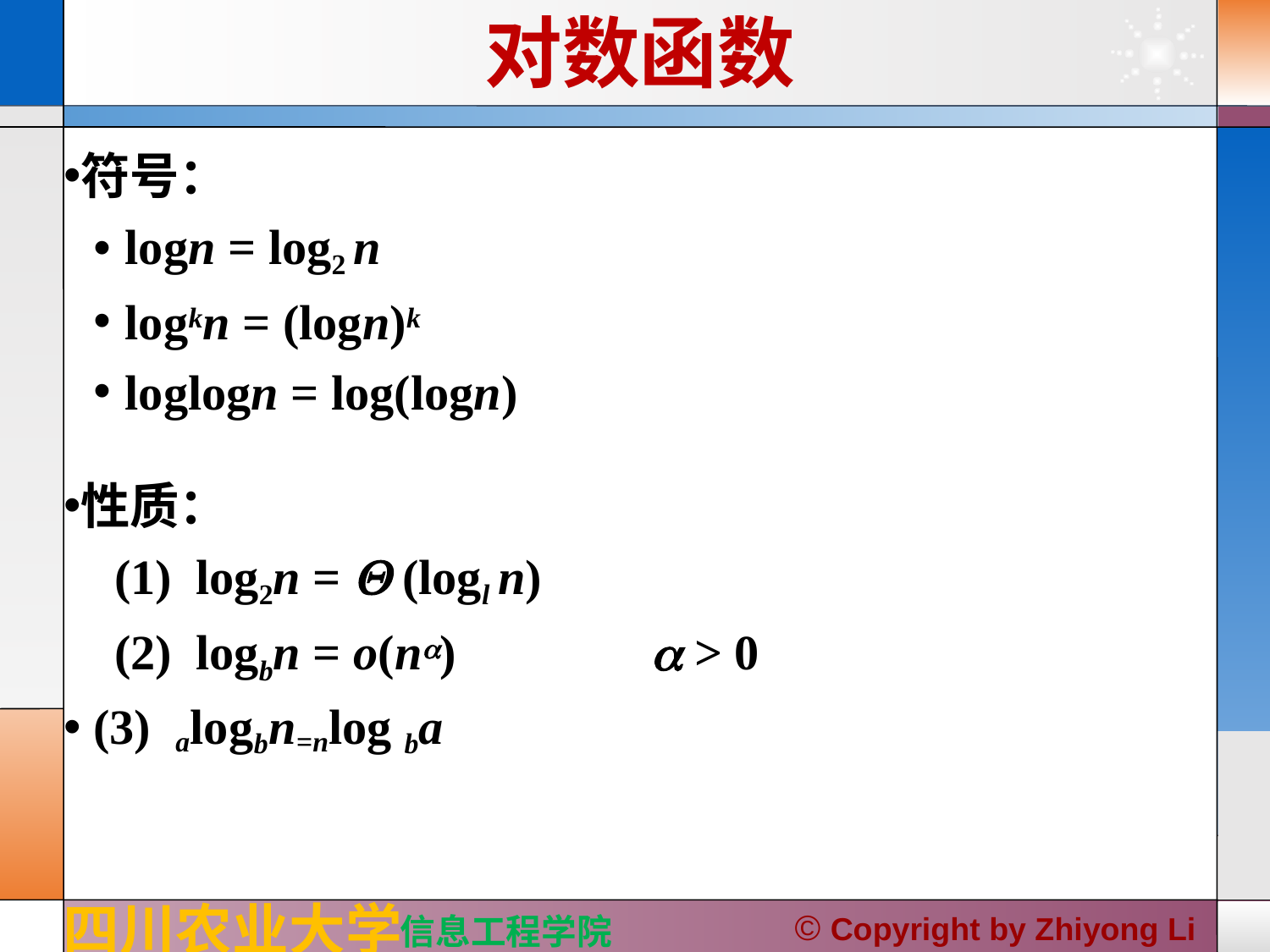

# 对数函数
符号：
logn = log2 n
logkn = (logn)k
loglogn = log(logn)

性质：
log2n = Θ (logl n)
logbn = o(nα)	α > 0
 (3)  alogbn=nlog ba